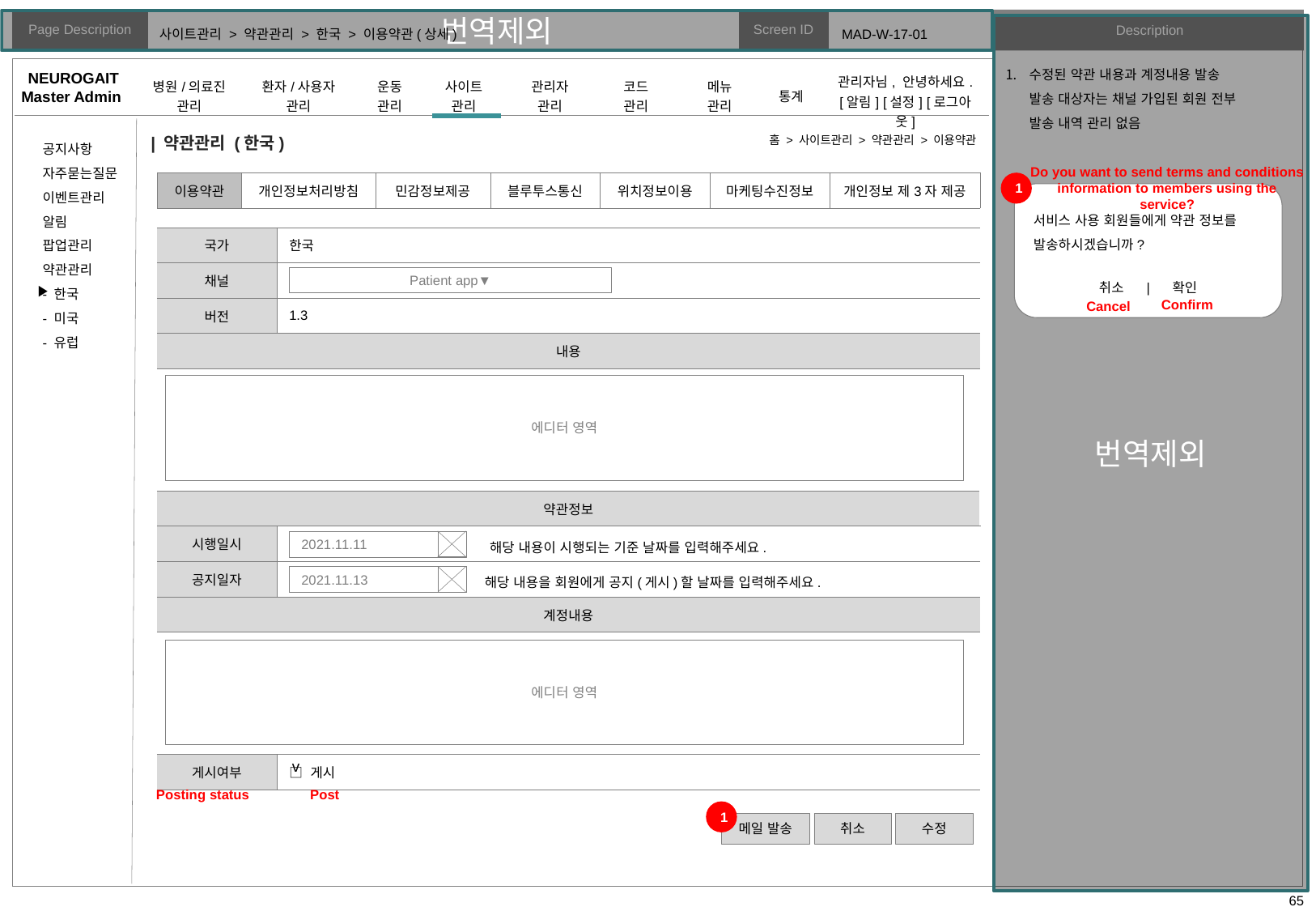

# 사이트관리 > 약관관리 > 한국 > 이용약관(상세)
MAD-W-17-01
수정된 약관 내용과 계정내용 발송
발송 대상자는 채널 가입된 회원 전부
발송 내역 관리 없음
| 약관관리 (한국)
홈 > 사이트관리 > 약관관리 > 이용약관
Do you want to send terms and conditions information to members using the service?
| 이용약관 | 개인정보처리방침 | 민감정보제공 | 블루투스통신 | 위치정보이용 | 마케팅수진정보 | 개인정보 제3자 제공 |
| --- | --- | --- | --- | --- | --- | --- |
1

서비스 사용 회원들에게 약관 정보를 발송하시겠습니까?
취소     |     확인
| 국가 | 한국 |
| --- | --- |
| 채널 |  |
| 버전 | 1.3 |
| 내용 |  |
|  |  |
| 약관정보 |  |
| 시행일시 |  |
| 공지일자 |  |
| 계정내용 |  |
|  |  |
| 게시여부 | □ 게시 |
Patient app▼
▶
Confirm
Cancel
에디터 영역

2021.11.11
해당 내용이 시행되는 기준 날짜를 입력해주세요.

2021.11.13
해당 내용을 회원에게 공지(게시)할 날짜를 입력해주세요.
에디터 영역
v
Posting status
Post
1
메일 발송
취소
수정